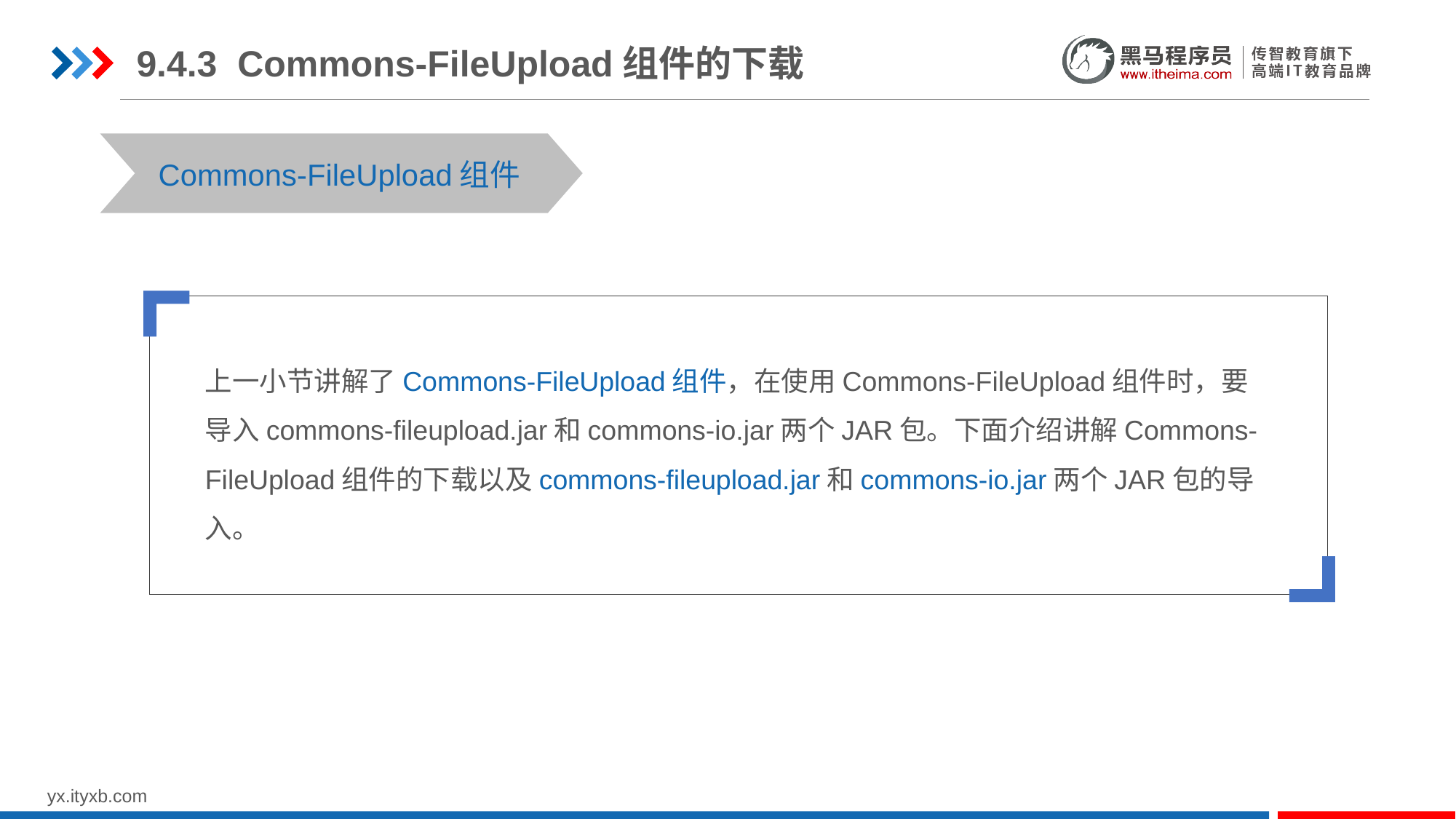

9.4.3  Commons-FileUpload组件的下载

Commons-FileUpload组件

上一小节讲解了Commons-FileUpload组件，在使用Commons-FileUpload组件时，要导入commons-fileupload.jar和commons-io.jar两个JAR包。下面介绍讲解Commons-FileUpload组件的下载以及commons-fileupload.jar和commons-io.jar两个JAR包的导入。